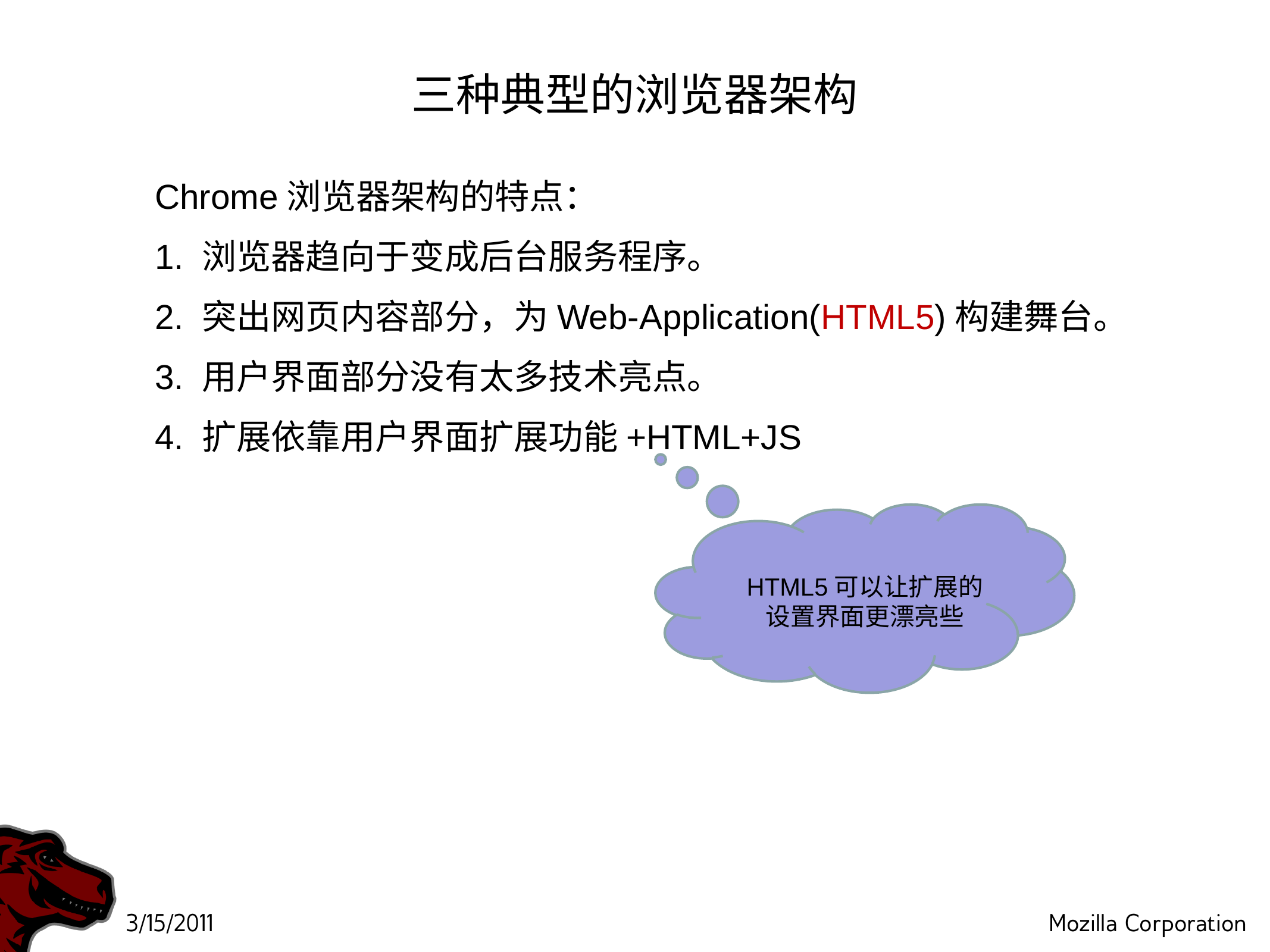

# 三种典型的浏览器架构
Chrome浏览器架构的特点：
1. 浏览器趋向于变成后台服务程序。
2. 突出网页内容部分，为Web-Application(HTML5)构建舞台。
3. 用户界面部分没有太多技术亮点。
4. 扩展依靠用户界面扩展功能+HTML+JS

HTML5可以让扩展的
设置界面更漂亮些